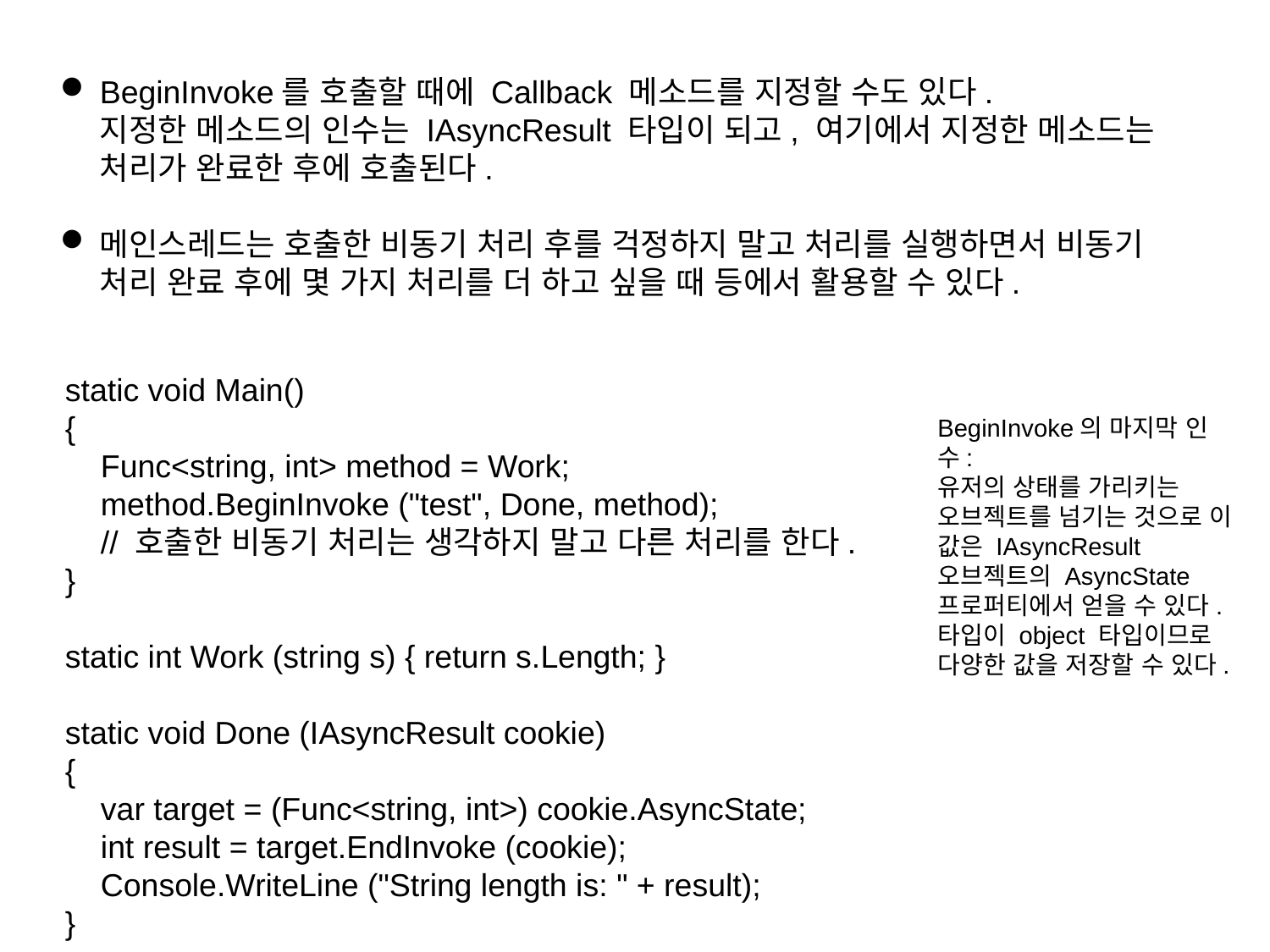

BeginInvoke를 호출할 때에 Callback 메소드를 지정할 수도 있다.
지정한 메소드의 인수는 IAsyncResult 타입이 되고, 여기에서 지정한 메소드는 처리가 완료한 후에 호출된다.

메인스레드는 호출한 비동기 처리 후를 걱정하지 말고 처리를 실행하면서 비동기 처리 완료 후에 몇 가지 처리를 더 하고 싶을 때 등에서 활용할 수 있다.
static void Main()
{
    Func<string, int> method = Work;
    method.BeginInvoke ("test", Done, method);
    // 호출한 비동기 처리는 생각하지 말고 다른 처리를 한다.
}

static int Work (string s) { return s.Length; }

static void Done (IAsyncResult cookie)
{
    var target = (Func<string, int>) cookie.AsyncState;
    int result = target.EndInvoke (cookie);
    Console.WriteLine ("String length is: " + result);
}
BeginInvoke의 마지막 인수:
유저의 상태를 가리키는 오브젝트를 넘기는 것으로 이 값은 IAsyncResult 오브젝트의 AsyncState 프로퍼티에서 얻을 수 있다.
타입이 object 타입이므로 다양한 값을 저장할 수 있다.